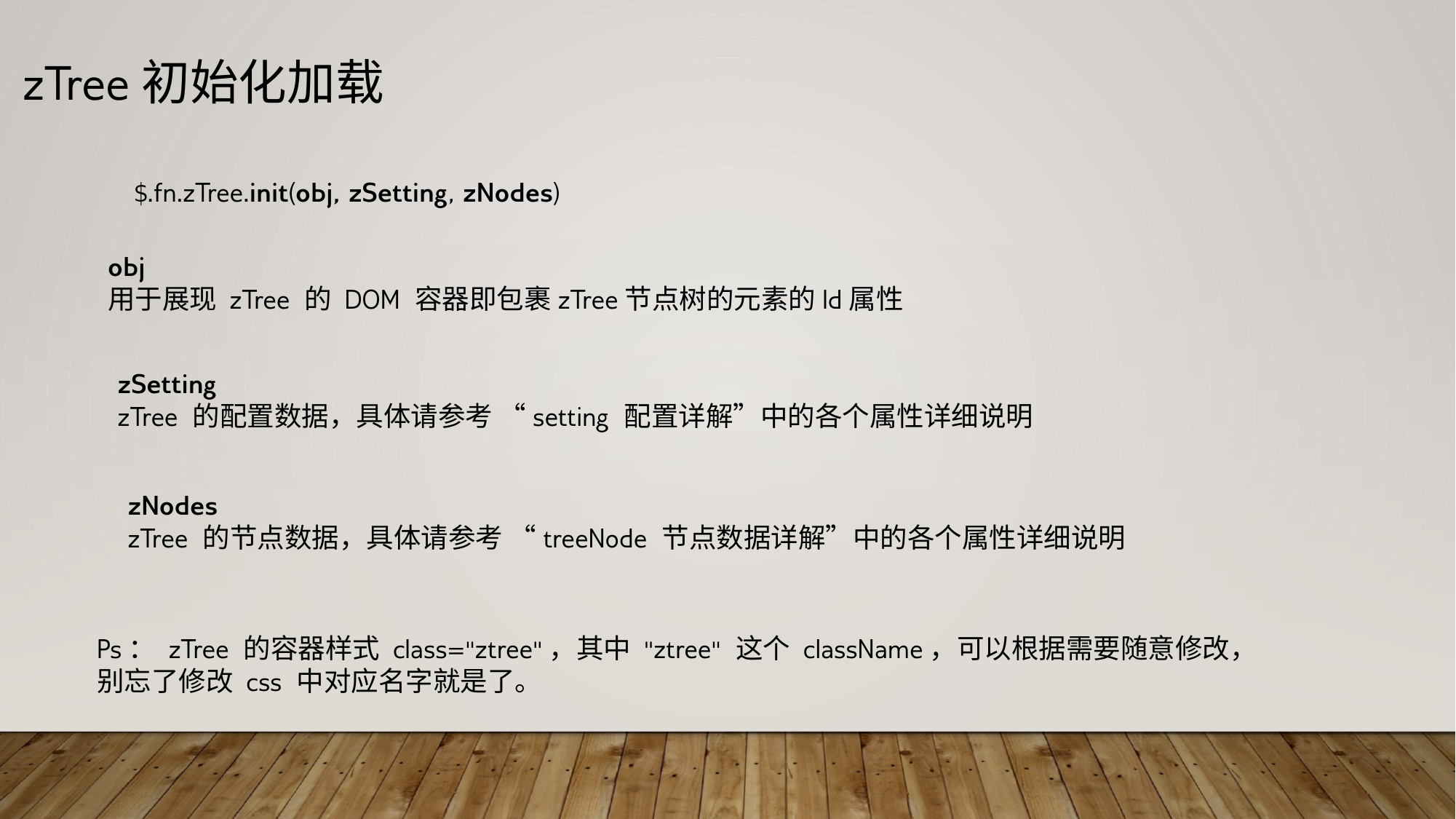

zTree初始化加载
$.fn.zTree.init(obj, zSetting, zNodes)
obj
用于展现 zTree 的 DOM 容器即包裹zTree节点树的元素的Id属性
zSetting
zTree 的配置数据，具体请参考 “setting 配置详解”中的各个属性详细说明
zNodes
zTree 的节点数据，具体请参考 “treeNode 节点数据详解”中的各个属性详细说明

Ps： zTree 的容器样式 class="ztree"，其中 "ztree" 这个 className，可以根据需要随意修改，
别忘了修改 css 中对应名字就是了。